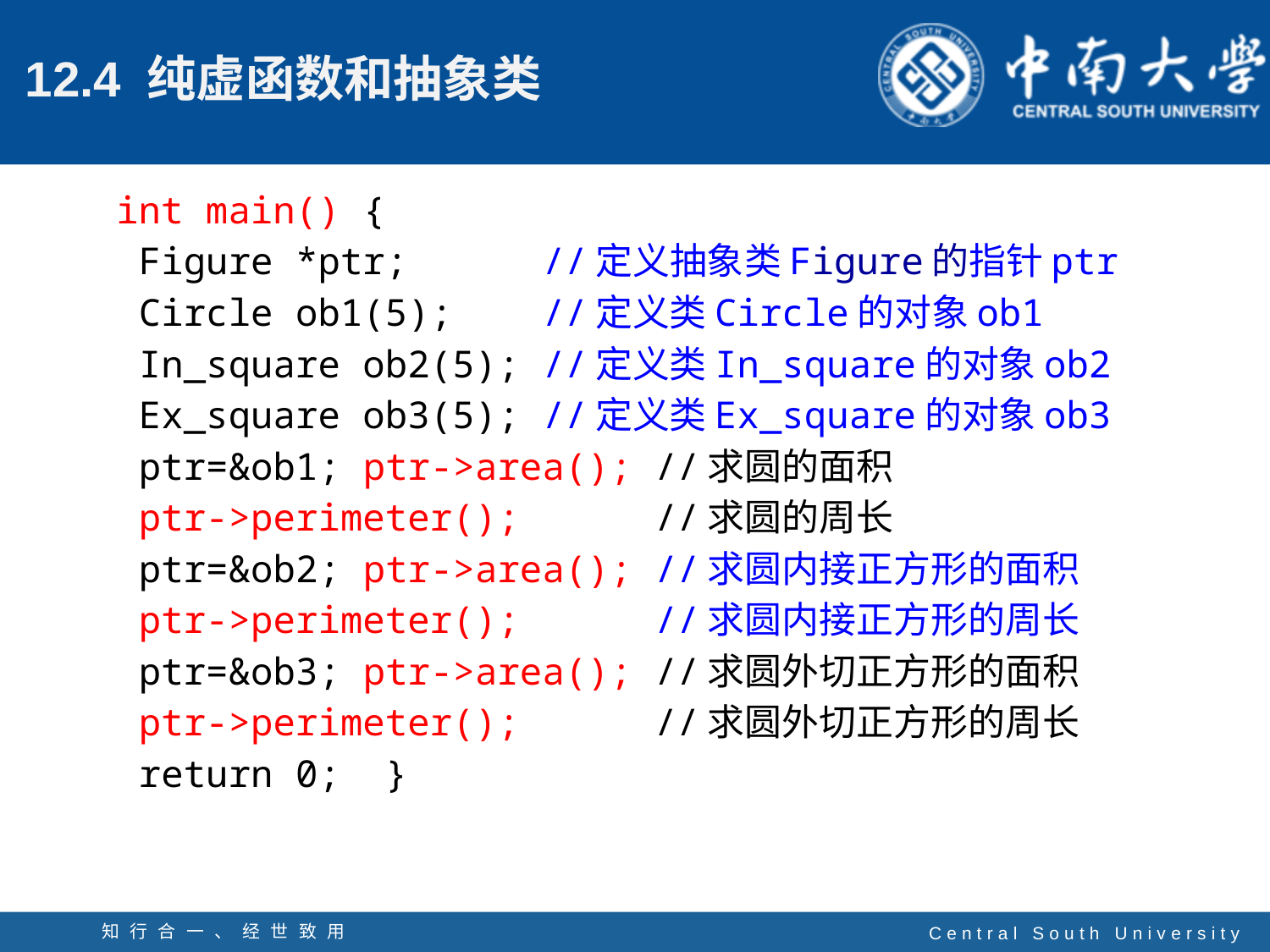

int main() {
 Figure *ptr;      //定义抽象类Figure的指针ptr
 Circle ob1(5);    //定义类Circle的对象ob1
 In_square ob2(5); //定义类In_square的对象ob2
 Ex_square ob3(5); //定义类Ex_square的对象ob3
 ptr=&ob1; ptr->area(); //求圆的面积
 ptr->perimeter();      //求圆的周长
 ptr=&ob2; ptr->area(); //求圆内接正方形的面积
 ptr->perimeter();      //求圆内接正方形的周长
 ptr=&ob3; ptr->area(); //求圆外切正方形的面积
 ptr->perimeter();      //求圆外切正方形的周长
 return 0;  }

知行合一、经世致用
自强不息 厚德载物
Central South University